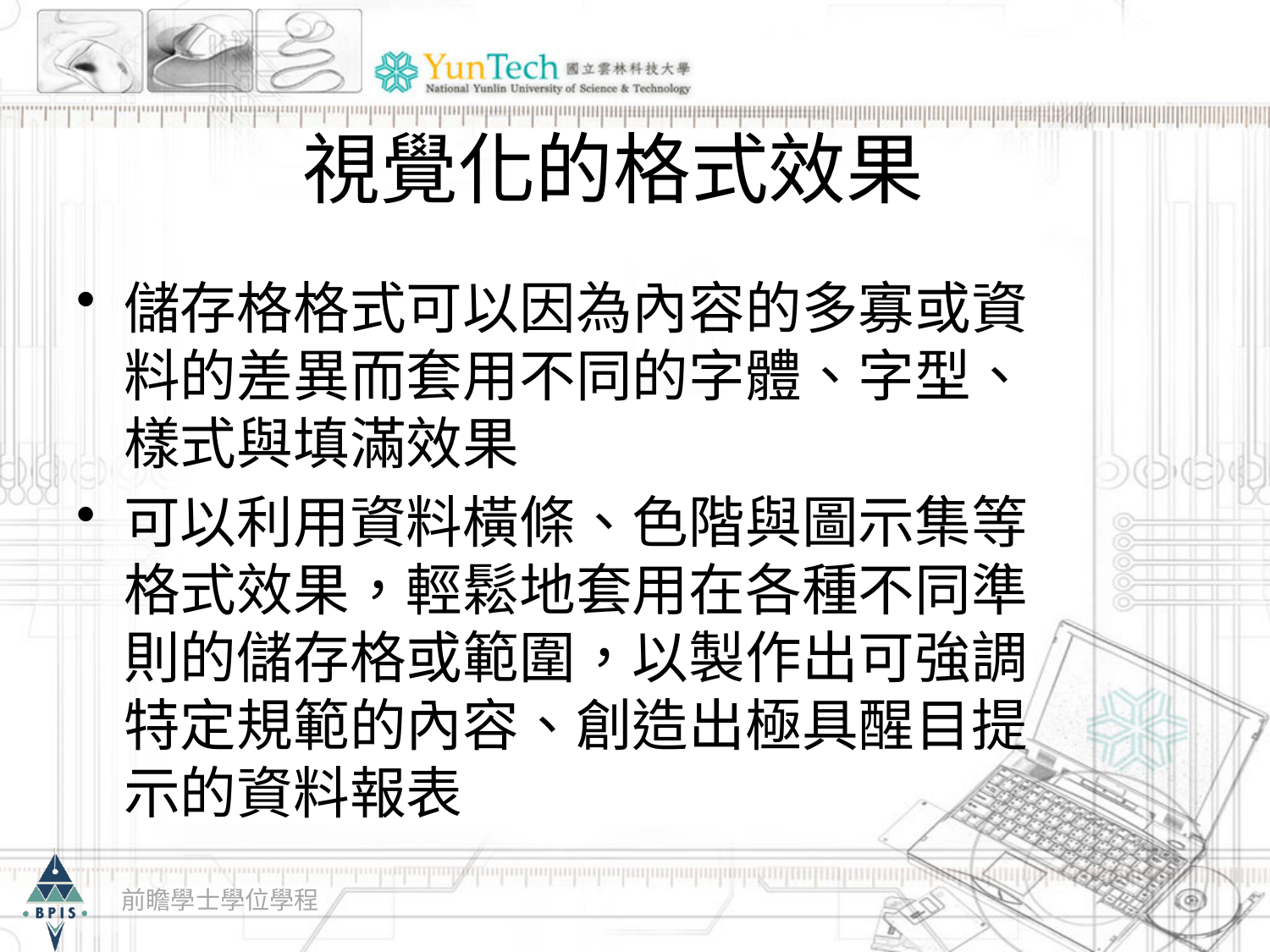

# 視覺化的格式效果
儲存格格式可以因為內容的多寡或資料的差異而套用不同的字體、字型、樣式與填滿效果
可以利用資料橫條、色階與圖示集等格式效果，輕鬆地套用在各種不同準則的儲存格或範圍，以製作出可強調特定規範的內容、創造出極具醒目提示的資料報表